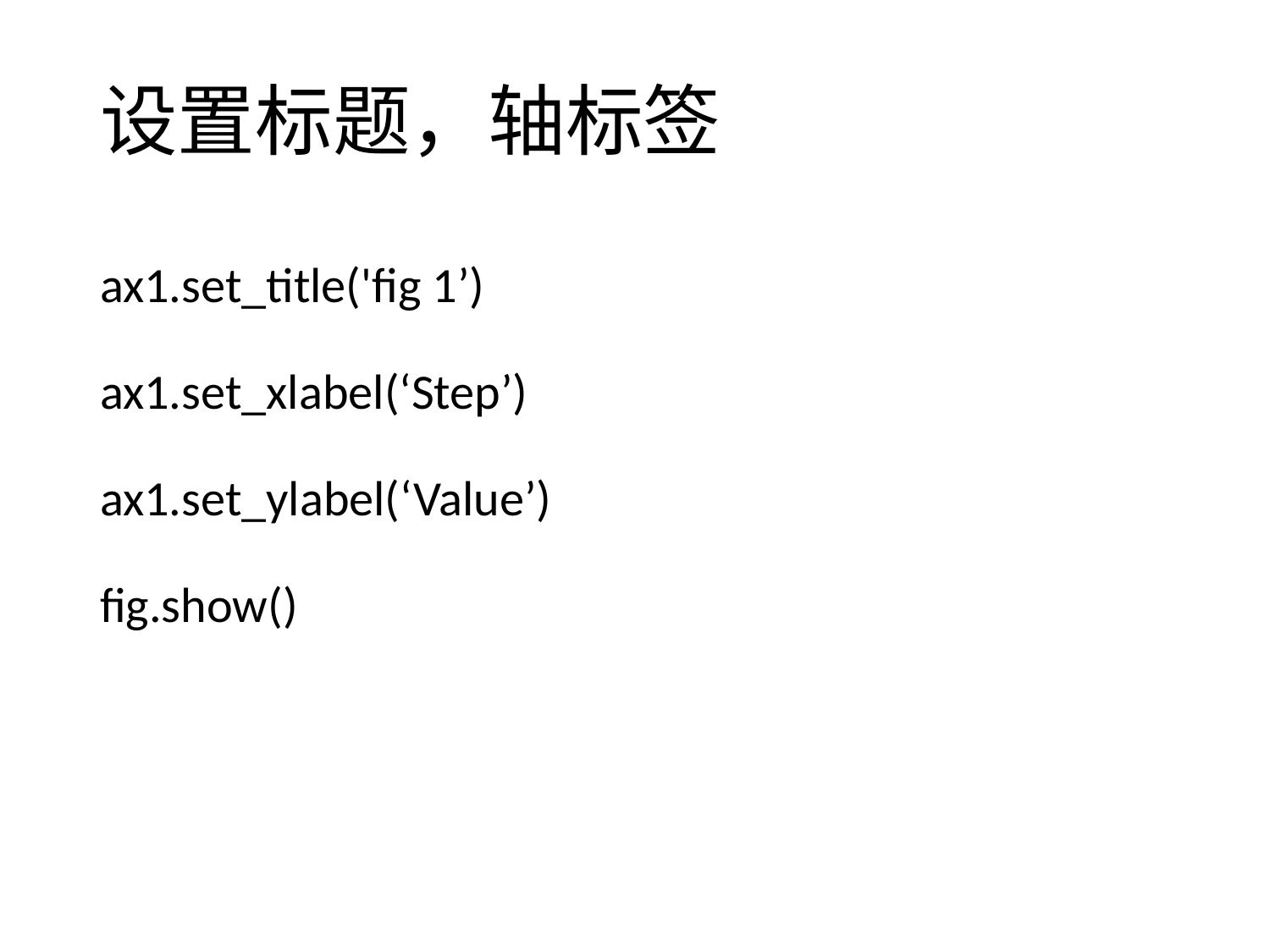

# 设置标题，轴标签
ax1.set_title('fig 1’)
ax1.set_xlabel(‘Step’)
ax1.set_ylabel(‘Value’)
fig.show()